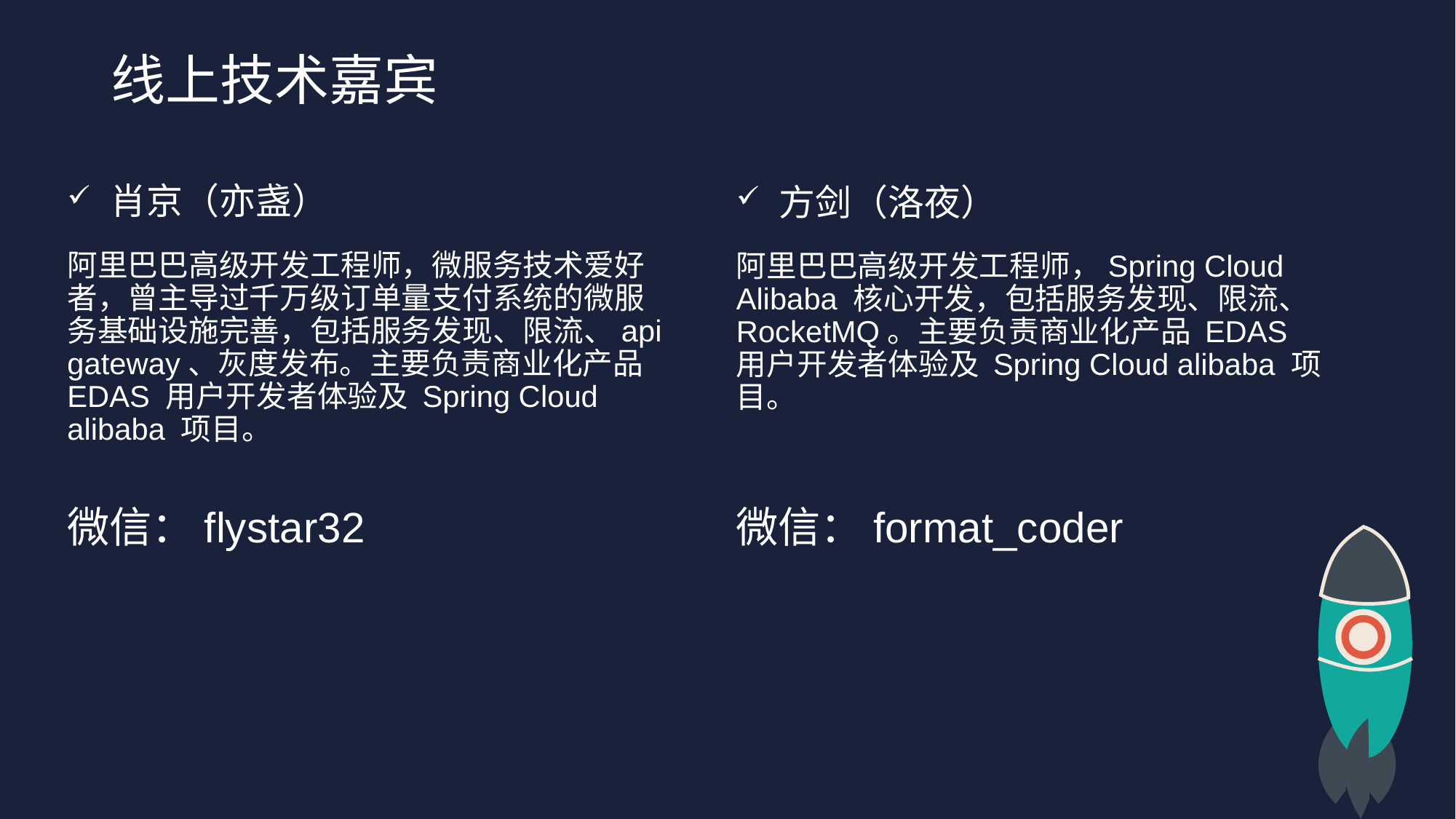

# 线上技术嘉宾
肖京（亦盏）
阿里巴巴高级开发工程师，微服务技术爱好者，曾主导过千万级订单量支付系统的微服务基础设施完善，包括服务发现、限流、api gateway、灰度发布。主要负责商业化产品 EDAS 用户开发者体验及 Spring Cloud alibaba 项目。
方剑（洛夜）
阿里巴巴高级开发工程师，Spring Cloud Alibaba 核心开发，包括服务发现、限流、RocketMQ。主要负责商业化产品 EDAS 用户开发者体验及 Spring Cloud alibaba 项目。
微信：flystar32
微信：format_coder